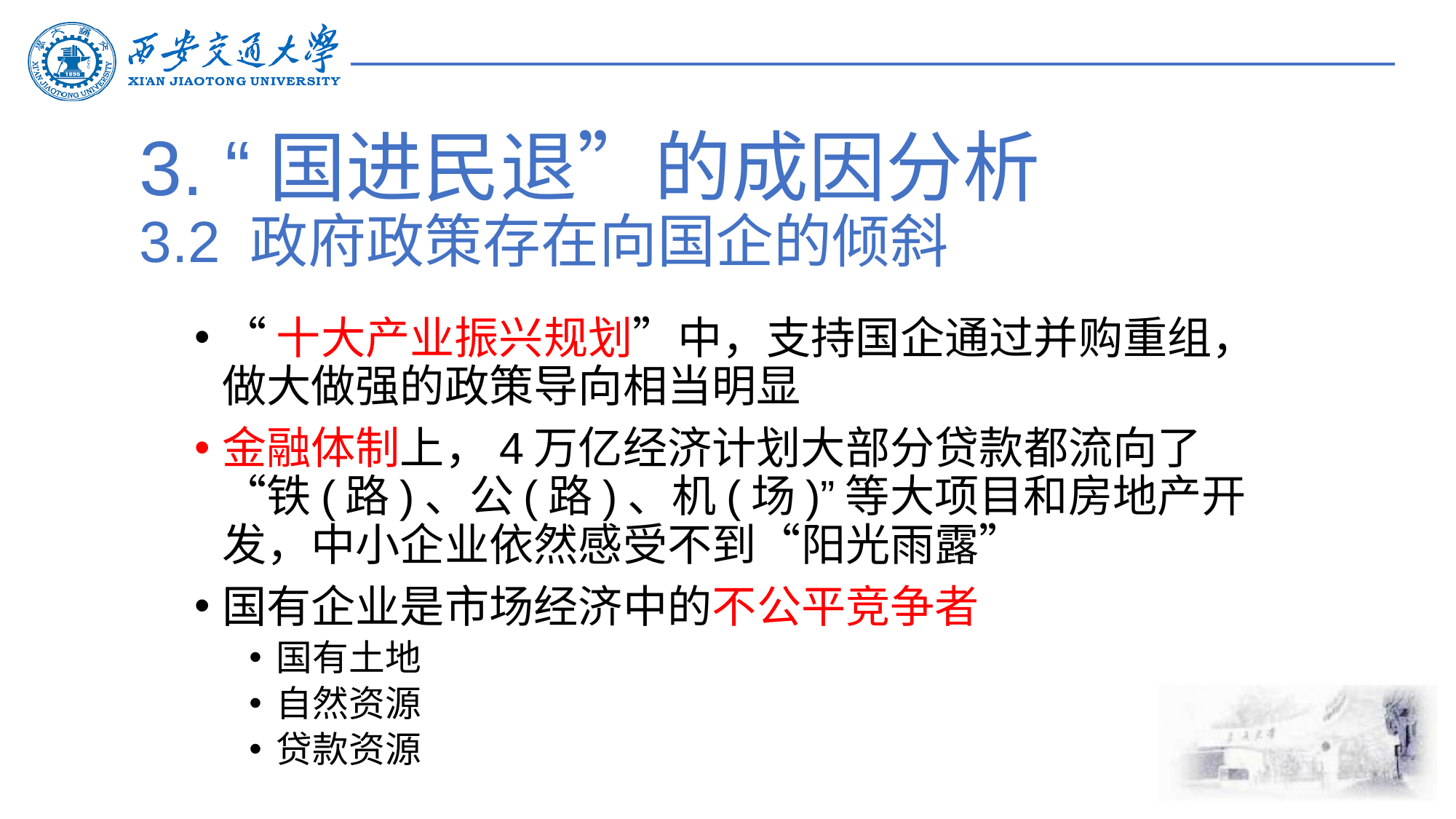

# 3. “国进民退”的成因分析 3.2 政府政策存在向国企的倾斜
“十大产业振兴规划”中，支持国企通过并购重组，做大做强的政策导向相当明显
金融体制上，4万亿经济计划大部分贷款都流向了“铁(路)、公(路)、机(场)”等大项目和房地产开发，中小企业依然感受不到“阳光雨露”
国有企业是市场经济中的不公平竞争者
国有土地
自然资源
贷款资源